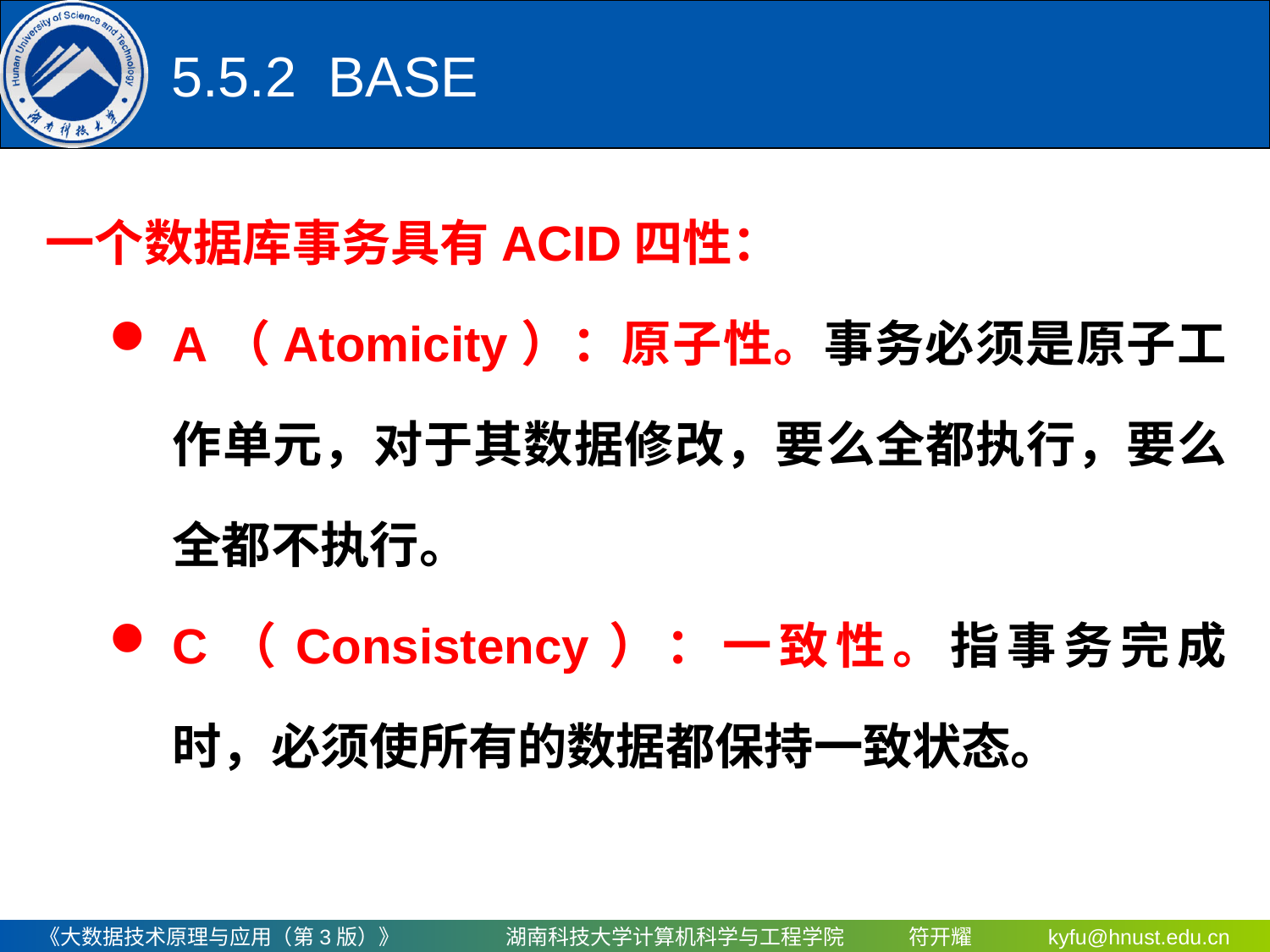

5.5.2  BASE
一个数据库事务具有ACID四性：
A（Atomicity）：原子性。事务必须是原子工作单元，对于其数据修改，要么全都执行，要么全都不执行。
C（Consistency）：一致性。指事务完成时，必须使所有的数据都保持一致状态。